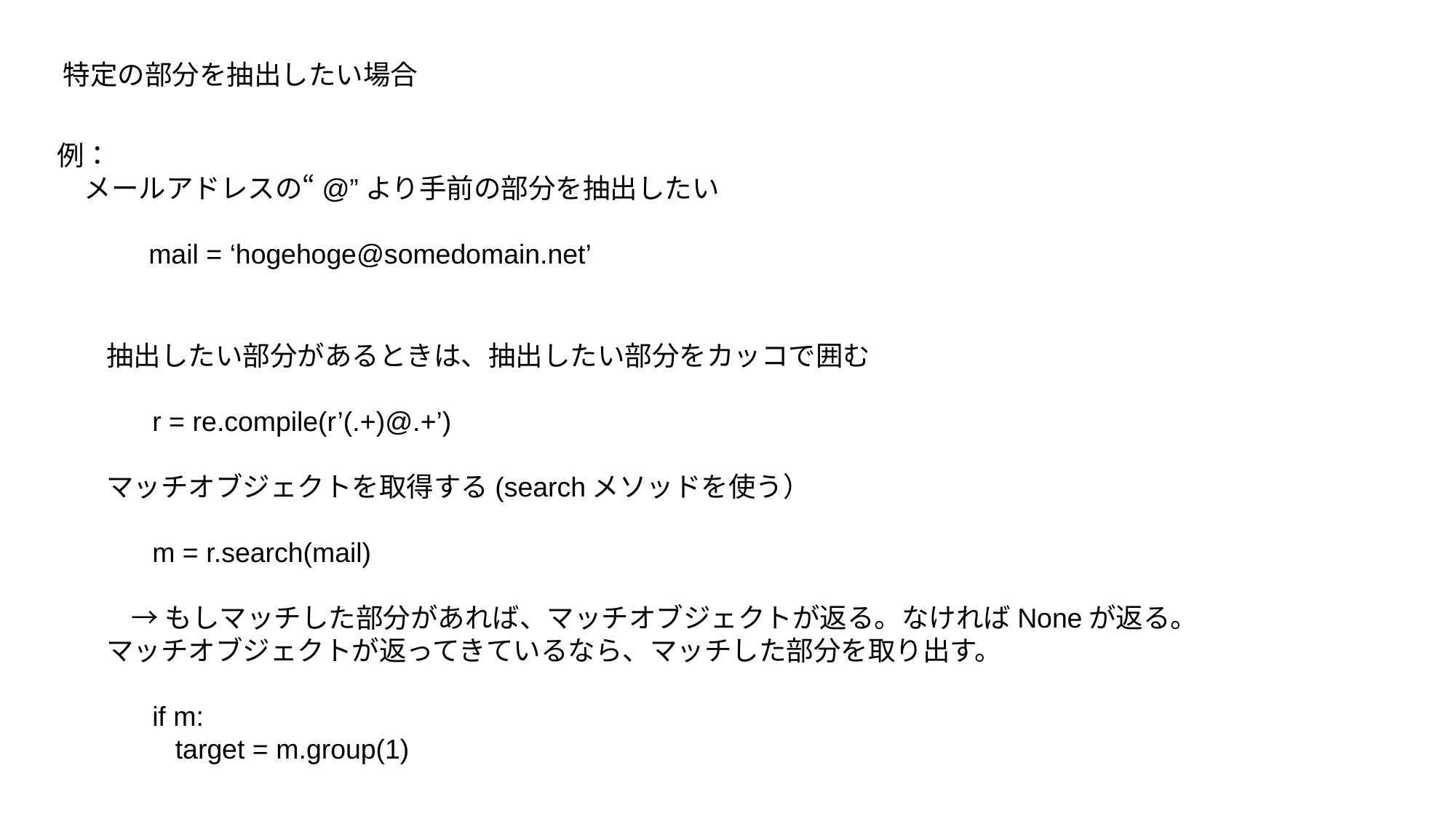

特定の部分を抽出したい場合
例：
　メールアドレスの“@”より手前の部分を抽出したい

            mail = ‘hogehoge@somedomain.net’
抽出したい部分があるときは、抽出したい部分をカッコで囲む

      r = re.compile(r’(.+)@.+’)

マッチオブジェクトを取得する(searchメソッドを使う）

      m = r.search(mail)

    →もしマッチした部分があれば、マッチオブジェクトが返る。なければNoneが返る。
マッチオブジェクトが返ってきているなら、マッチした部分を取り出す。

      if m:
         target = m.group(1)